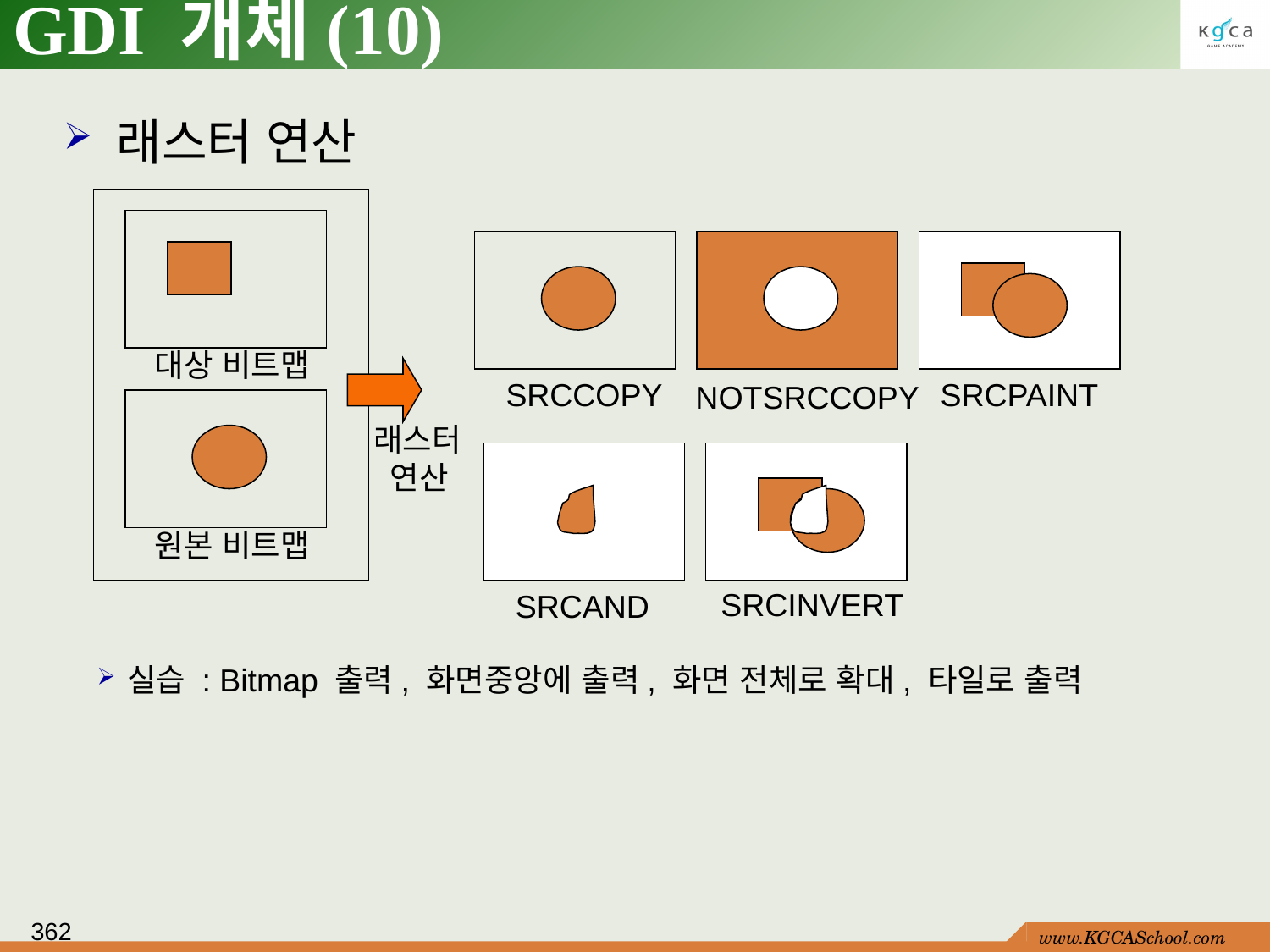

GDI 개체(10)
 래스터 연산

실습 : Bitmap 출력, 화면중앙에 출력, 화면 전체로 확대, 타일로 출력

대상 비트맵

SRCCOPY
SRCPAINT
NOTSRCCOPY

래스터
 연산

원본 비트맵
SRCINVERT
SRCAND
362